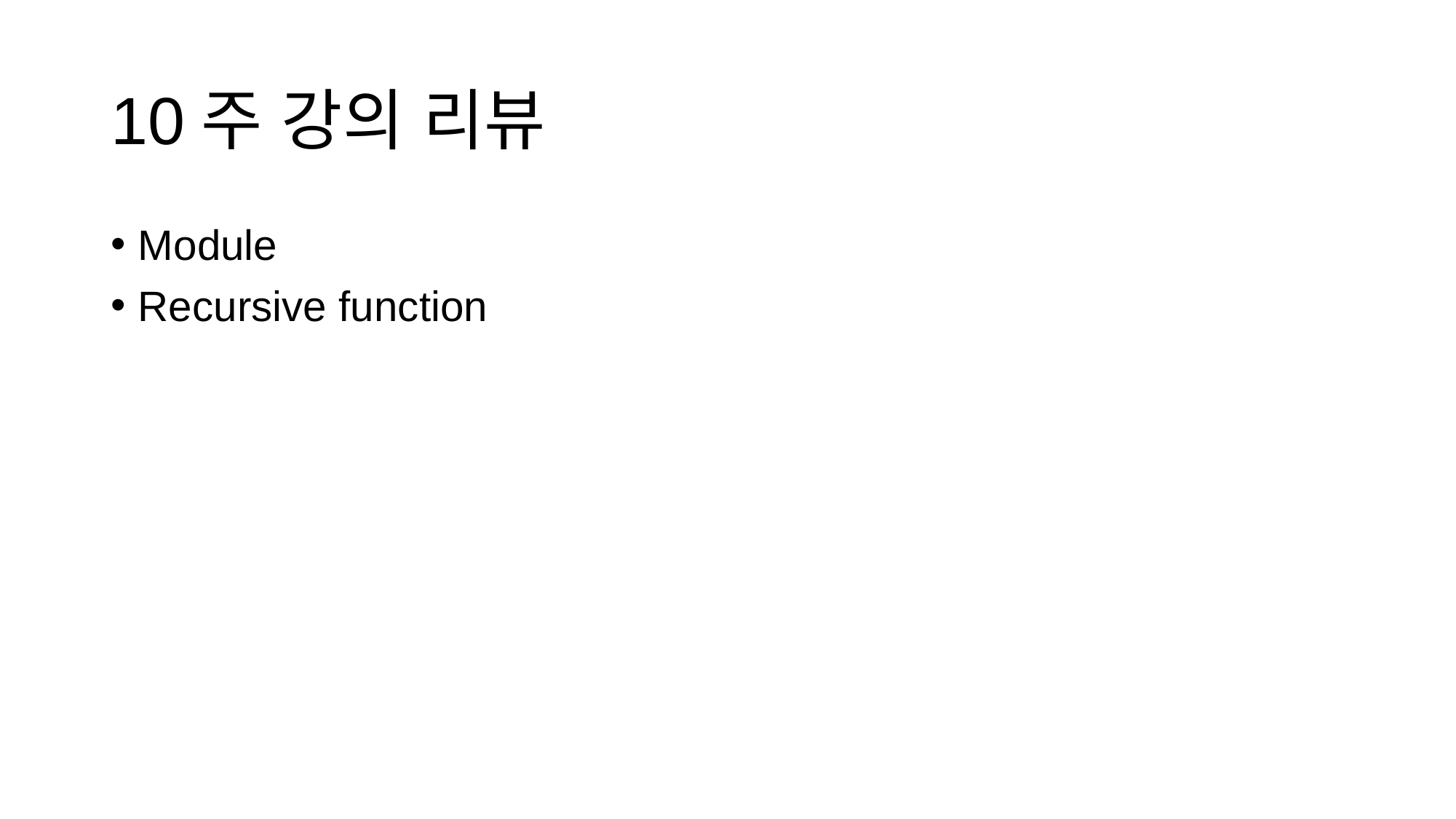

# 10주 강의 리뷰
Module
Recursive function